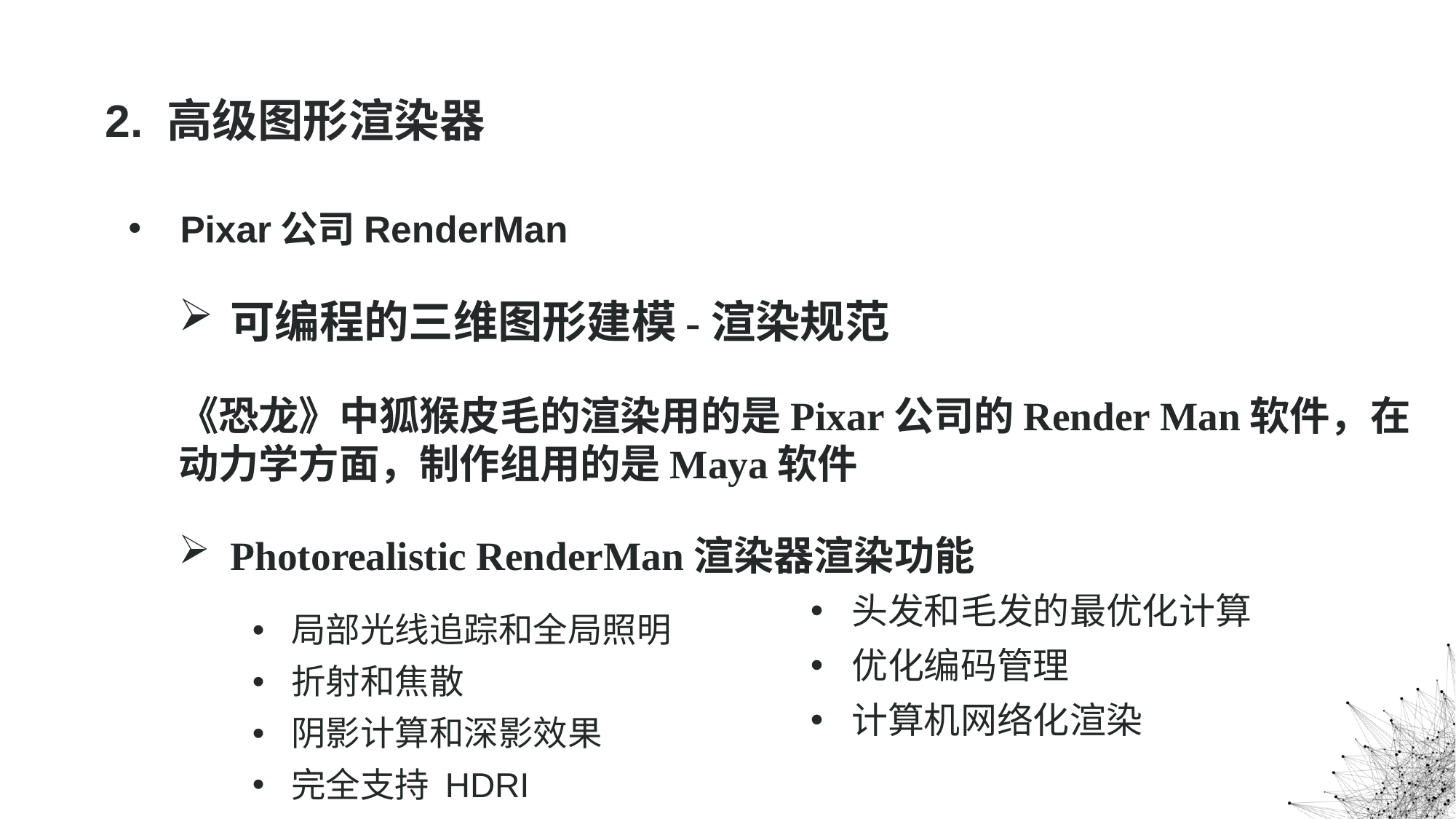

# 2. 高级图形渲染器
Pixar公司RenderMan
可编程的三维图形建模-渲染规范
《恐龙》中狐猴皮毛的渲染用的是Pixar公司的Render Man软件，在动力学方面，制作组用的是Maya软件
Photorealistic RenderMan渲染器渲染功能
局部光线追踪和全局照明
折射和焦散
阴影计算和深影效果
完全支持 HDRI

头发和毛发的最优化计算
优化编码管理
计算机网络化渲染